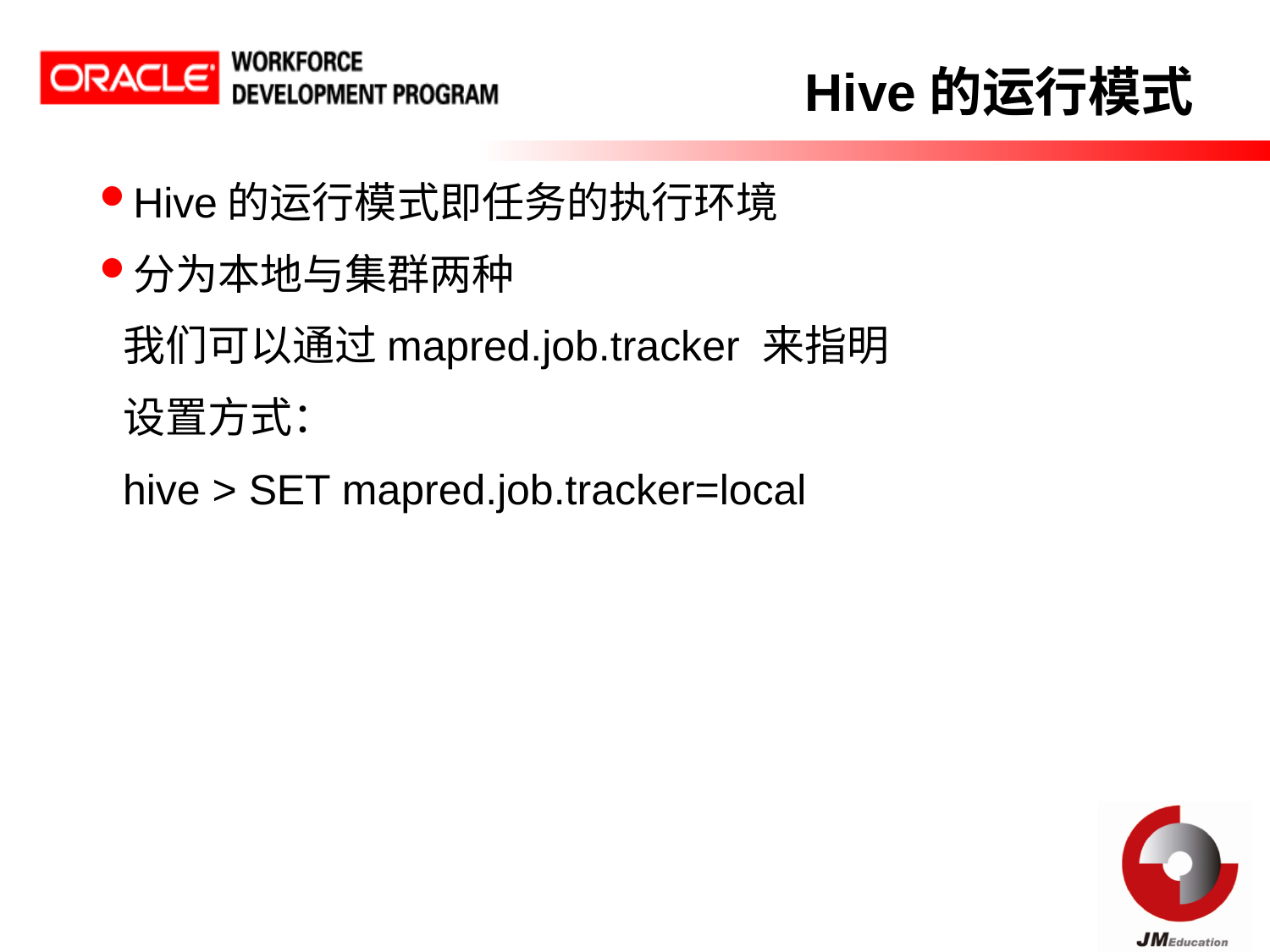

Hive的运行模式
Hive的运行模式即任务的执行环境
分为本地与集群两种
	我们可以通过mapred.job.tracker 来指明
	设置方式：
	hive > SET mapred.job.tracker=local